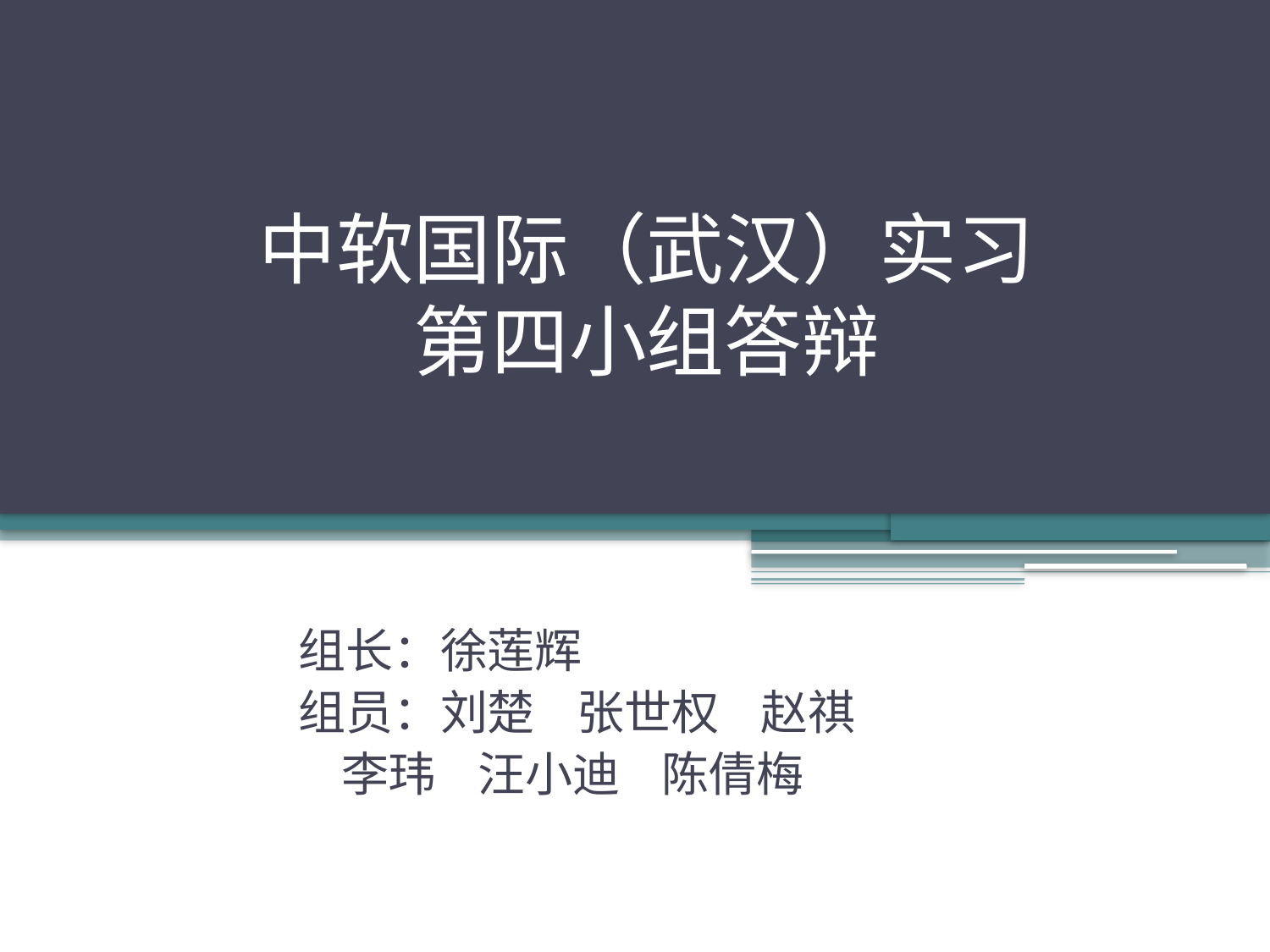

# 中软国际（武汉）实习 第四小组答辩
组长：徐莲辉
组员：刘楚    张世权    赵祺
	   李玮    汪小迪    陈倩梅